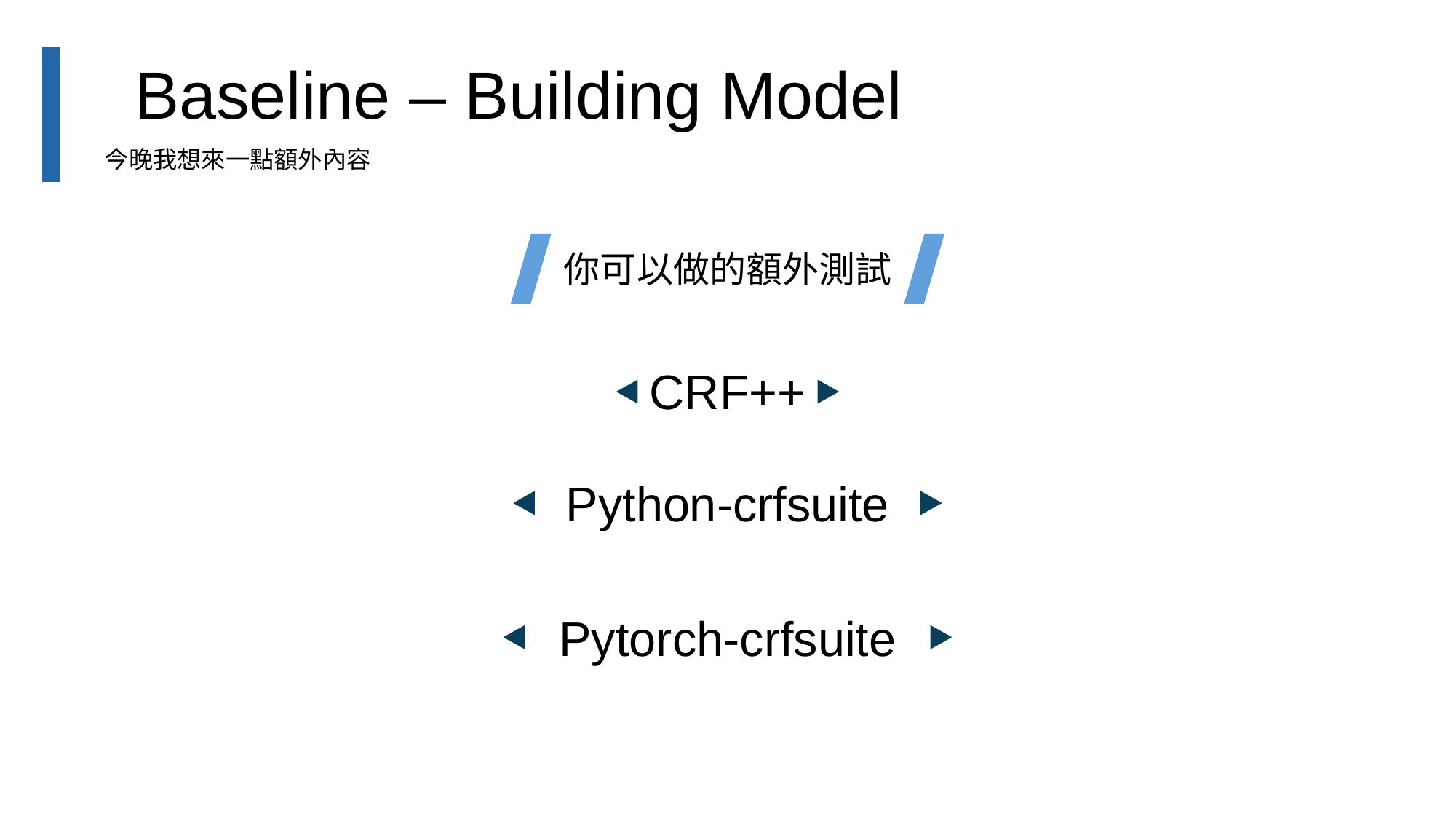

Baseline – Building Model
今晚我想來一點額外內容

你可以做的額外測試
CRF++

Python-crfsuite

Pytorch-crfsuite